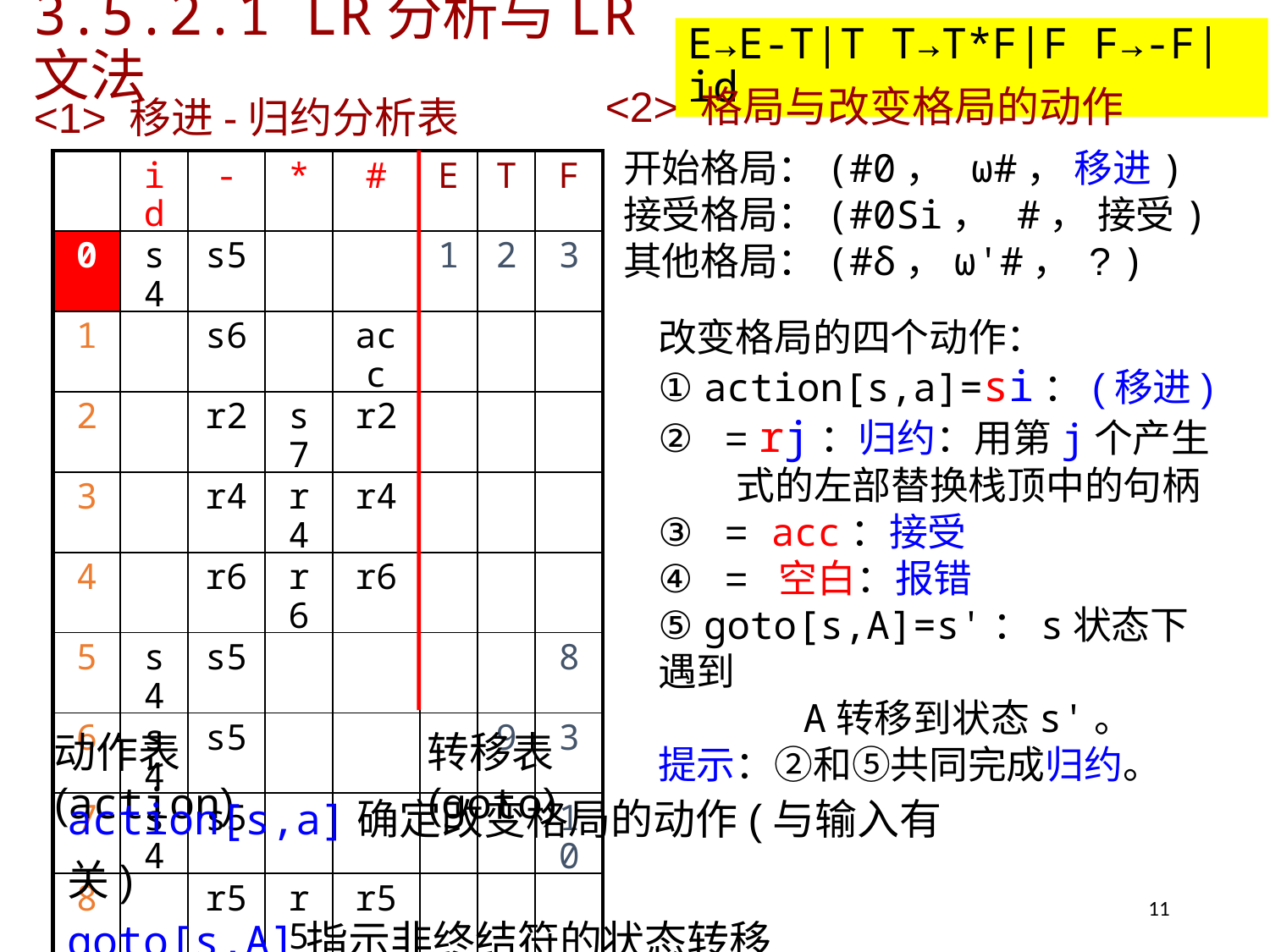

# 3.5.2.1 LR分析与LR文法
E→E-T|T T→T*F|F F→-F|id
<2> 格局与改变格局的动作
<1> 移进-归约分析表
开始格局：(#0，  ω#， 移进)
接受格局：(#0Si，  #， 接受)
其他格局：(#δ，ω'#， ? )

|  | id | - | \* | # | E | T | F |
| --- | --- | --- | --- | --- | --- | --- | --- |
| 0 | s4 | s5 |  |  | 1 | 2 | 3 |
| 1 |  | s6 |  | acc |  |  |  |
| 2 |  | r2 | s7 | r2 |  |  |  |
| 3 |  | r4 | r4 | r4 |  |  |  |
| 4 |  | r6 | r6 | r6 |  |  |  |
| 5 | s4 | s5 |  |  |  |  | 8 |
| 6 | s4 | s5 |  |  |  | 9 | 3 |
| 7 | s4 | s5 |  |  |  |  | 10 |
| 8 |  | r5 | r5 | r5 |  |  |  |
| 9 |  | r1 | s7 | r1 |  |  |  |
| 10 |  | r3 | r3 | r3 |  |  |  |
改变格局的四个动作：
① action[s,a]=si：(移进)
②   = rj：归约：用第j个产生
         式的左部替换栈顶中的句柄
③   = acc：接受
④   =  空白：报错
⑤ goto[s,A]=s'：s状态下遇到
   	 A转移到状态s'。
提示：②和⑤共同完成归约。
动作表(action)
转移表(goto)
action[s,a]确定改变格局的动作(与输入有关)
goto[s,A]指示非终结符的状态转移
11